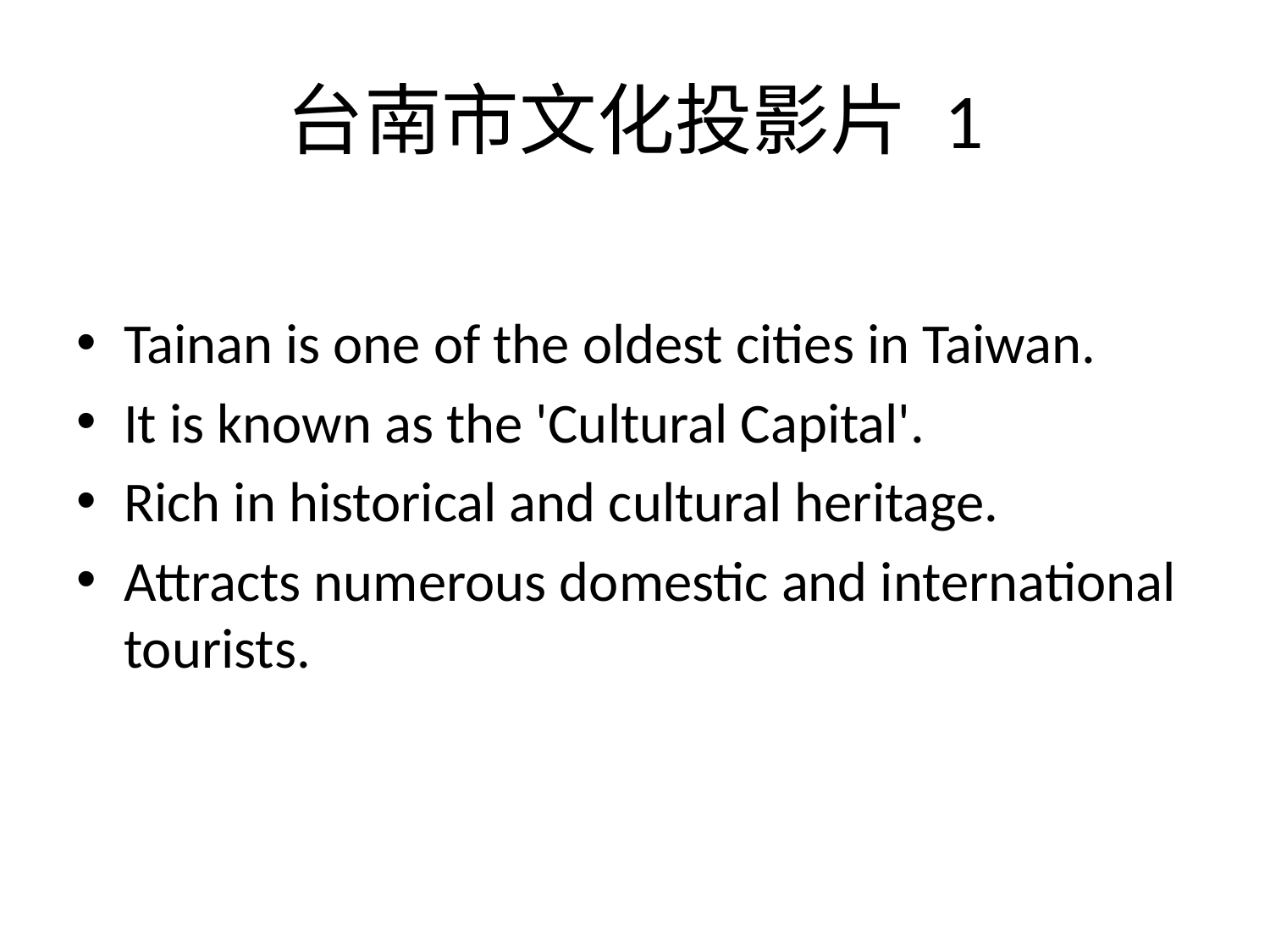

# 台南市文化投影片 1

Tainan is one of the oldest cities in Taiwan.
It is known as the 'Cultural Capital'.
Rich in historical and cultural heritage.
Attracts numerous domestic and international tourists.